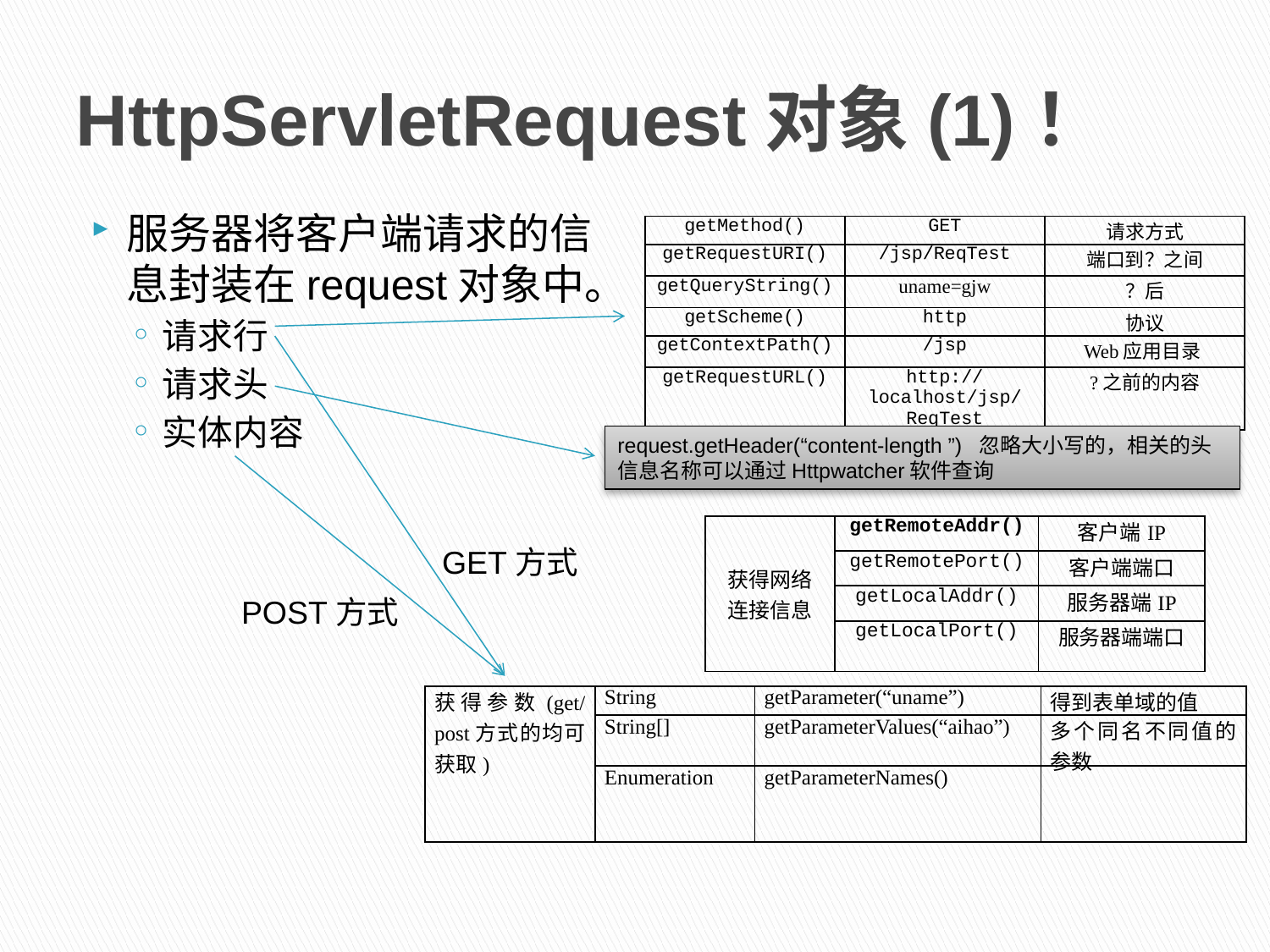

# HttpServletRequest对象(1)！
服务器将客户端请求的信息封装在request对象中。
请求行
请求头
实体内容
| getMethod() | GET | 请求方式 |
| --- | --- | --- |
| getRequestURI() | /jsp/ReqTest | 端口到？之间 |
| getQueryString() | uname=gjw | ？后 |
| getScheme() | http | 协议 |
| getContextPath() | /jsp | Web应用目录 |
| getRequestURL() | http://localhost/jsp/ReqTest | ?之前的内容 |
request.getHeader(“content-length ”)  忽略大小写的，相关的头信息名称可以通过Httpwatcher软件查询
| 获得网络 连接信息 | getRemoteAddr() | 客户端IP |
| --- | --- | --- |
|  | getRemotePort() | 客户端端口 |
|  | getLocalAddr() | 服务器端IP |
|  | getLocalPort() | 服务器端端口 |
GET方式
POST方式
| 获得参数(get/post方式的均可获取) | String | getParameter(“uname”) | 得到表单域的值 |
| --- | --- | --- | --- |
|  | String[] | getParameterValues(“aihao”) | 多个同名不同值的参数 |
|  | Enumeration | getParameterNames() |  |